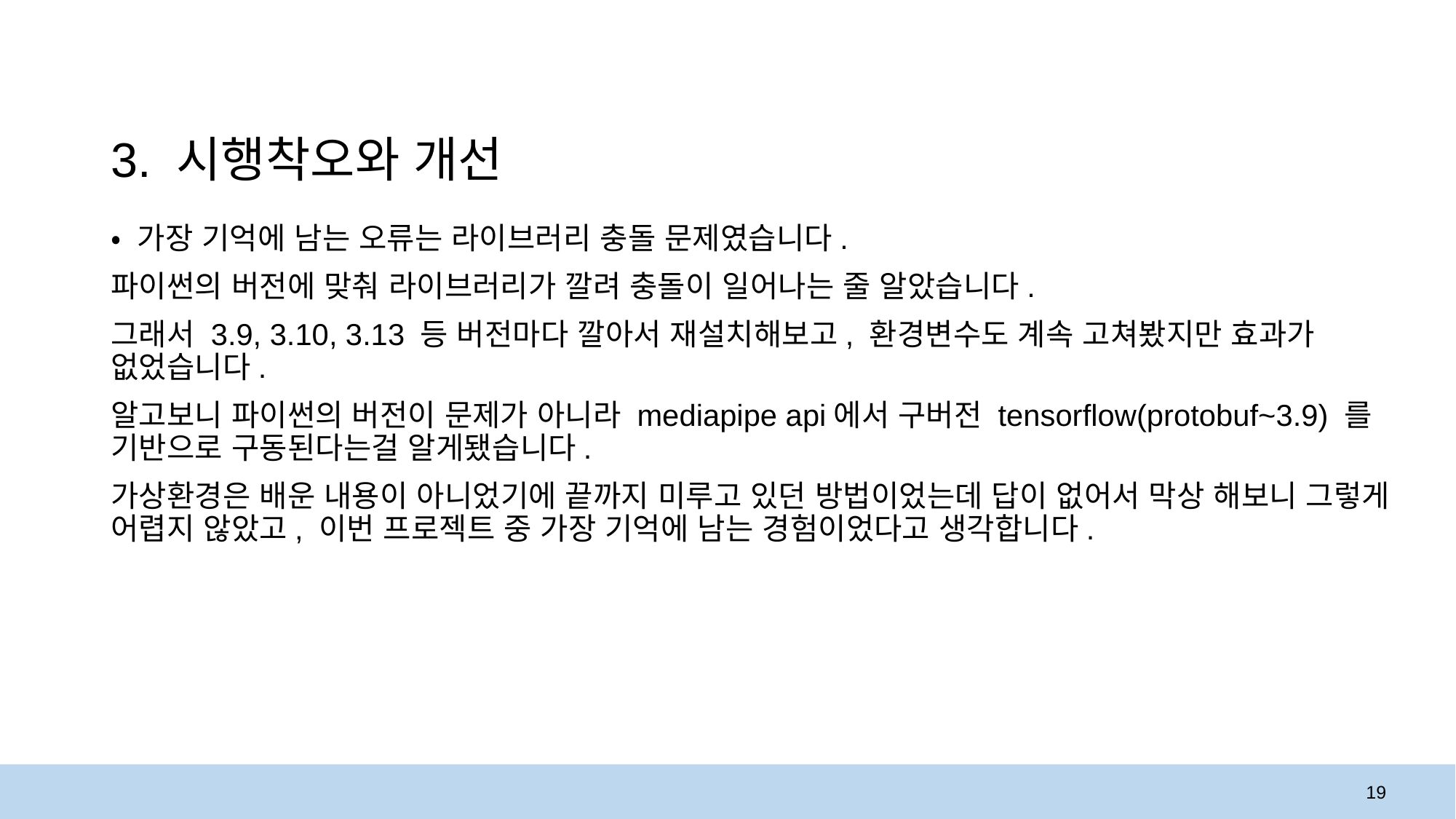

# 3. 시행착오와 개선
• 가장 기억에 남는 오류는 라이브러리 충돌 문제였습니다.
파이썬의 버전에 맞춰 라이브러리가 깔려 충돌이 일어나는 줄 알았습니다.
그래서 3.9, 3.10, 3.13 등 버전마다 깔아서 재설치해보고, 환경변수도 계속 고쳐봤지만 효과가 없었습니다.
알고보니 파이썬의 버전이 문제가 아니라 mediapipe api에서 구버전 tensorflow(protobuf~3.9) 를 기반으로 구동된다는걸 알게됐습니다.
가상환경은 배운 내용이 아니었기에 끝까지 미루고 있던 방법이었는데 답이 없어서 막상 해보니 그렇게 어렵지 않았고, 이번 프로젝트 중 가장 기억에 남는 경험이었다고 생각합니다.

19